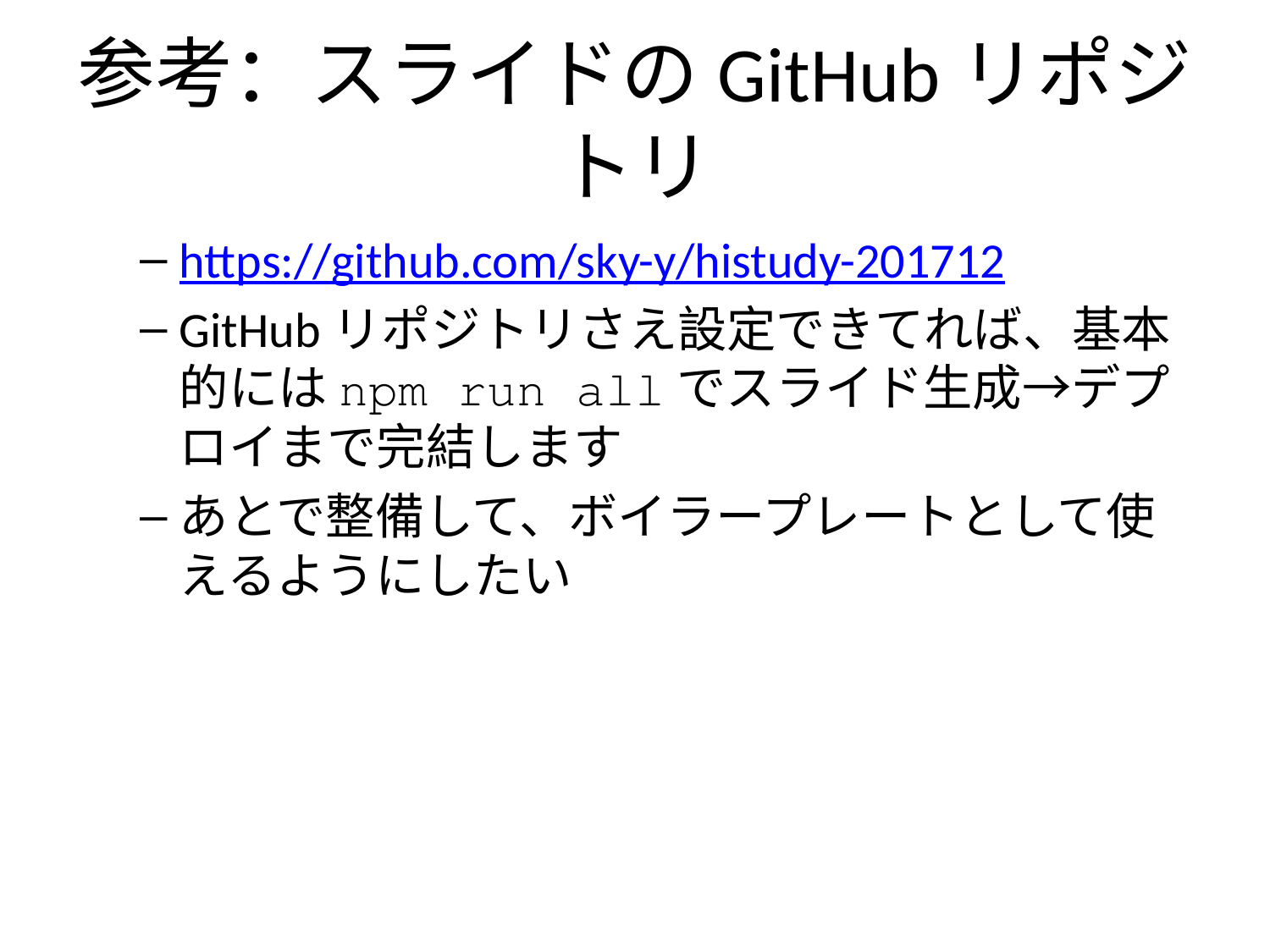

# 参考：スライドのGitHubリポジトリ
https://github.com/sky-y/histudy-201712
GitHubリポジトリさえ設定できてれば、基本的にはnpm run allでスライド生成→デプロイまで完結します
あとで整備して、ボイラープレートとして使えるようにしたい